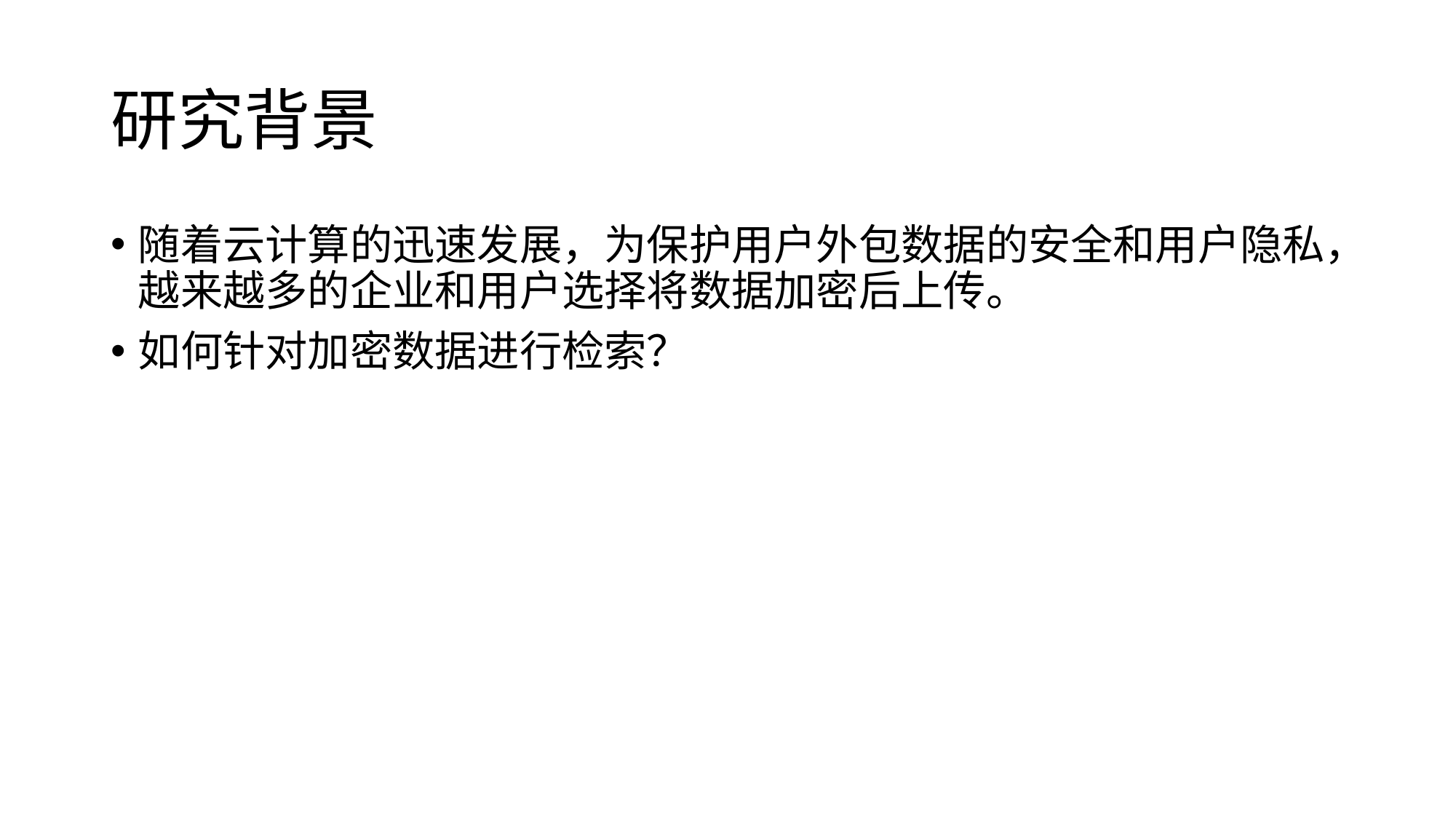

# 研究背景
随着云计算的迅速发展，为保护用户外包数据的安全和用户隐私，越来越多的企业和用户选择将数据加密后上传。
如何针对加密数据进行检索？